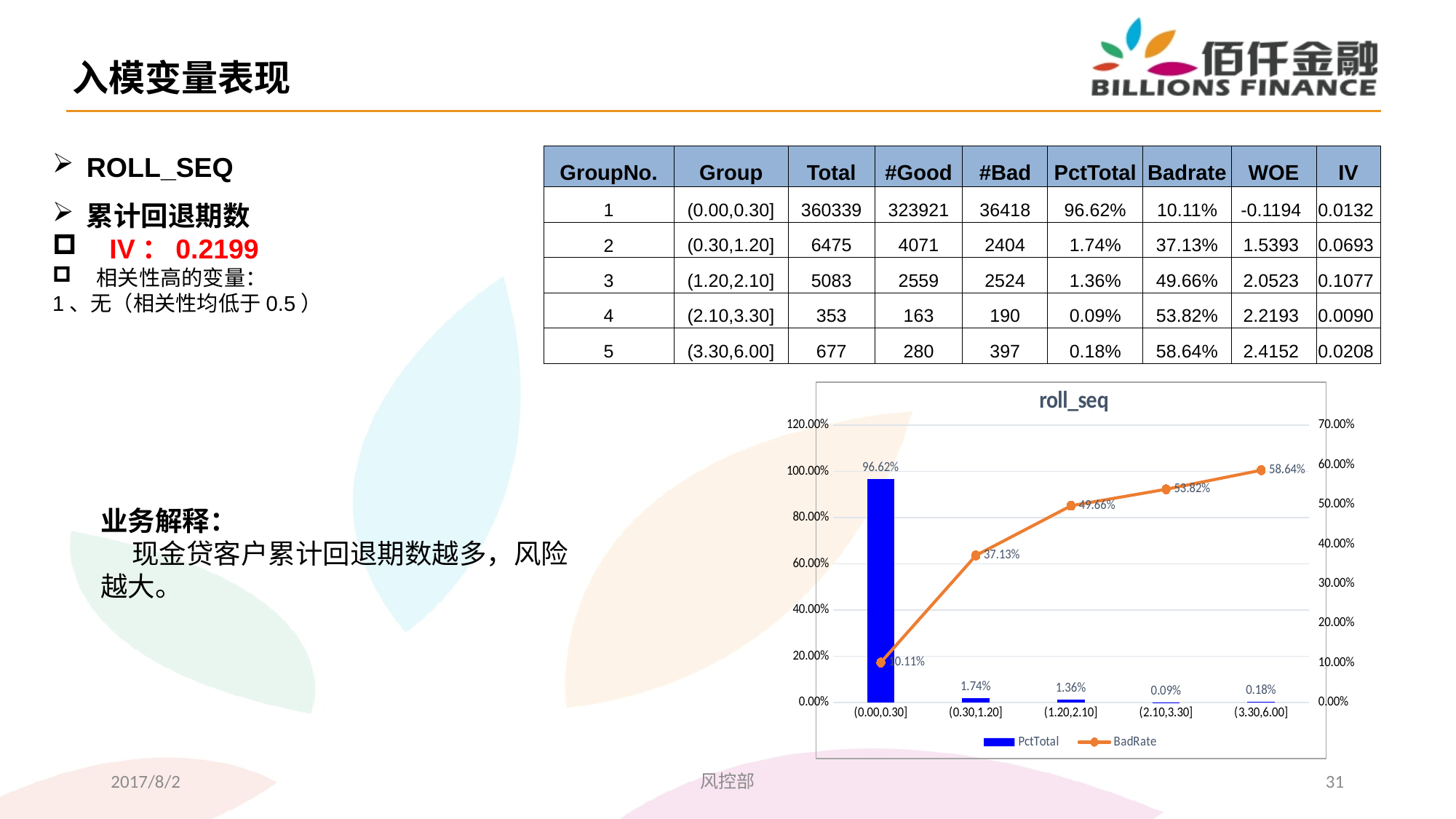

入模变量表现
ROLL_SEQ
累计回退期数
   IV：0.2199
 相关性高的变量：
1、无（相关性均低于0.5）
| GroupNo. | Group | Total | #Good | #Bad | PctTotal | Badrate | WOE | IV |
| --- | --- | --- | --- | --- | --- | --- | --- | --- |
| 1 | (0.00,0.30] | 360339 | 323921 | 36418 | 96.62% | 10.11% | -0.1194 | 0.0132 |
| 2 | (0.30,1.20] | 6475 | 4071 | 2404 | 1.74% | 37.13% | 1.5393 | 0.0693 |
| 3 | (1.20,2.10] | 5083 | 2559 | 2524 | 1.36% | 49.66% | 2.0523 | 0.1077 |
| 4 | (2.10,3.30] | 353 | 163 | 190 | 0.09% | 53.82% | 2.2193 | 0.0090 |
| 5 | (3.30,6.00] | 677 | 280 | 397 | 0.18% | 58.64% | 2.4152 | 0.0208 |

### Chart: roll_seq

| Category | PctTotal | BadRate |
|---|---|---|
| (0.00,0.30] | 0.96624540459661 | 0.10106594068363402 |
| (0.30,1.20] | 0.017362647381390997 | 0.3712741312741313 |
| (1.20,2.10] | 0.013630013380634815 | 0.4965571512886091 |
| (2.10,3.30] | 0.0009465659499044049 | 0.5382436260623229 |
| (3.30,6.00] | 0.0018153686914597227 | 0.5864106351550961 |
业务解释：
    现金贷客户累计回退期数越多，风险越大。
2017/8/2
风控部
31